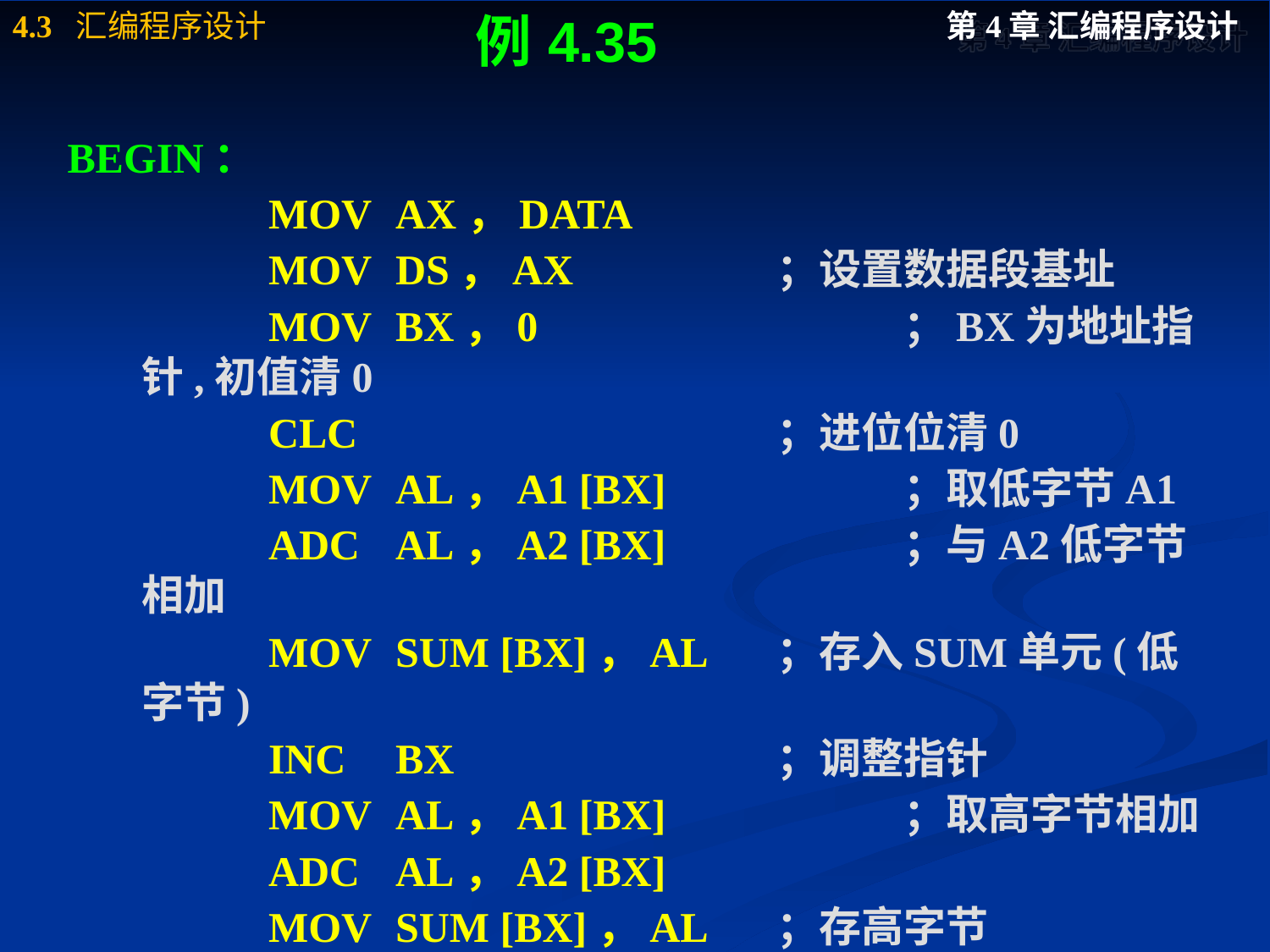

例4.35
BEGIN：
		MOV	AX，DATA
		MOV	DS，AX		；设置数据段基址
		MOV	BX，0			；BX为地址指针,初值清0
		CLC				；进位位清0
		MOV	AL，A1 [BX]		；取低字节A1
		ADC	AL，A2 [BX]		；与A2低字节相加
		MOV	SUM [BX]，AL  	；存入SUM单元(低字节)
		INC	BX			；调整指针
		MOV	AL，A1 [BX]		；取高字节相加
		ADC	AL，A2 [BX]
		MOV	SUM [BX]，AL	；存高字节
		JNC	STOP			；无进位，转STOP